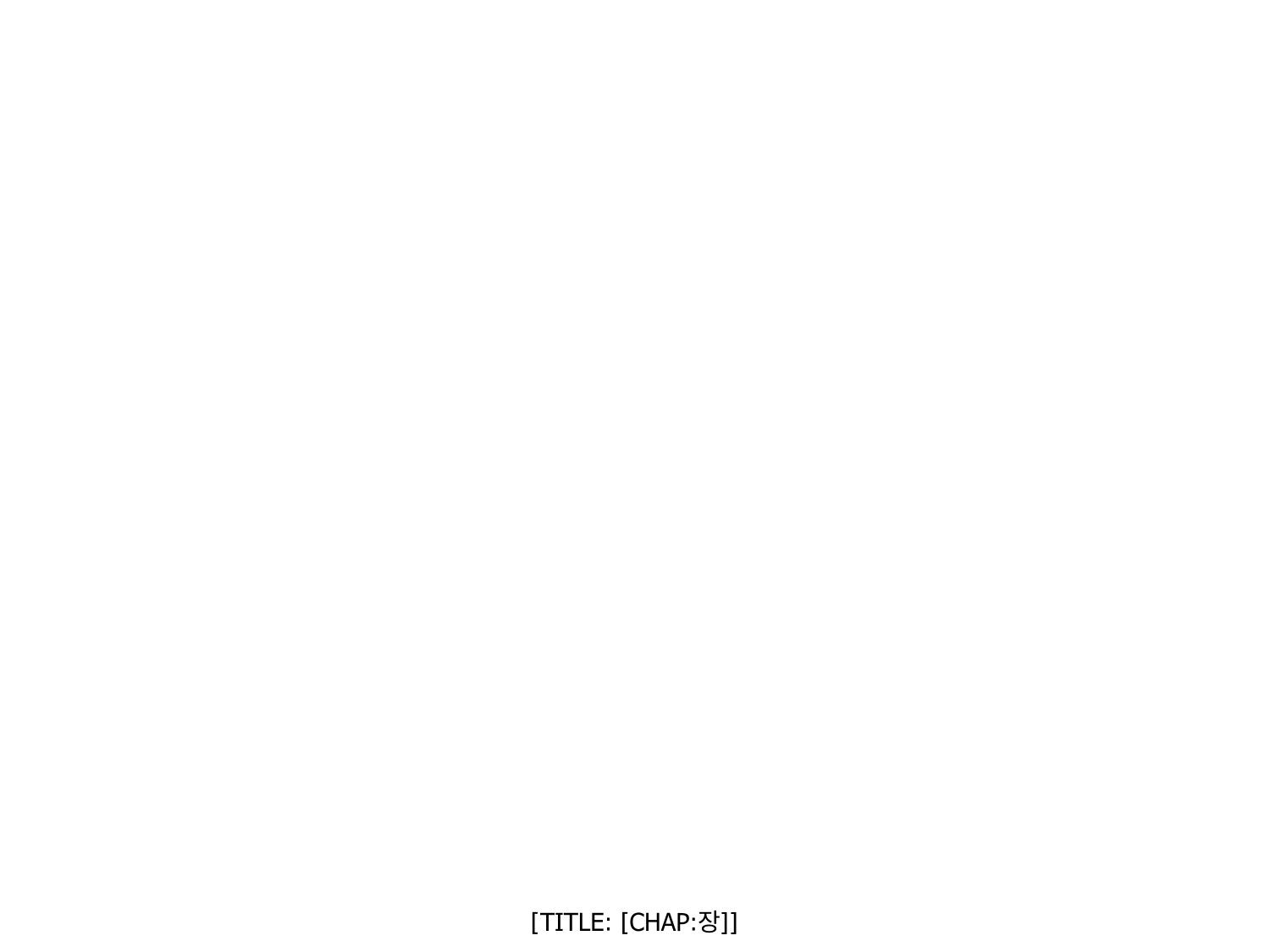

# [TITLE: ][CHAP::][PARA]
[STITLE:[CHAP::]][PARA]. [BODY]
[TITLE: [CHAP:장]]